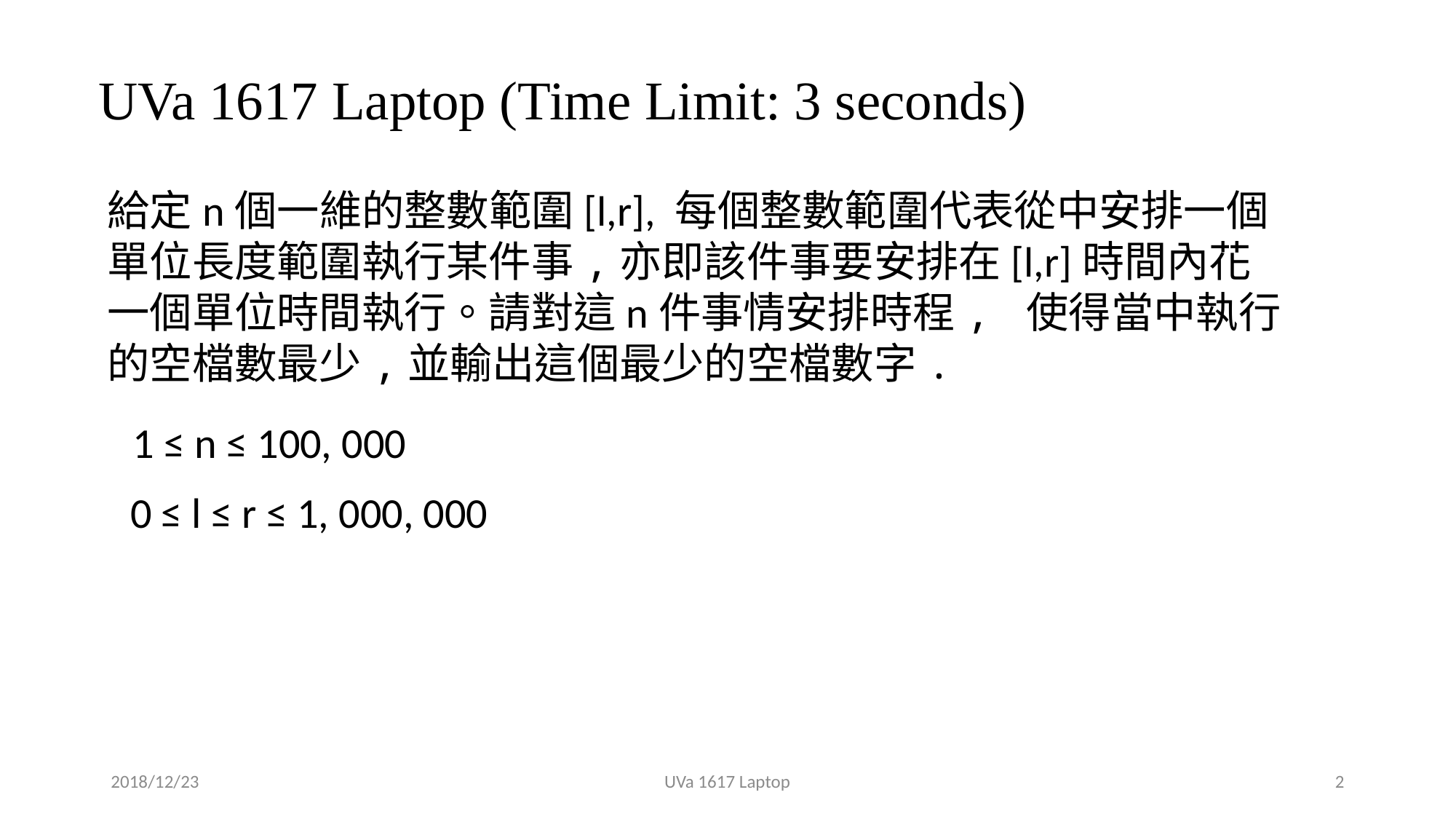

# UVa 1617 Laptop (Time Limit: 3 seconds)
給定n個一維的整數範圍[l,r], 每個整數範圍代表從中安排一個單位長度範圍執行某件事,亦即該件事要安排在[l,r]時間內花一個單位時間執行。請對這n件事情安排時程, 使得當中執行的空檔數最少,並輸出這個最少的空檔數字.
1 ≤ n ≤ 100, 000
 0 ≤ l ≤ r ≤ 1, 000, 000
2018/12/23
UVa 1617 Laptop
2